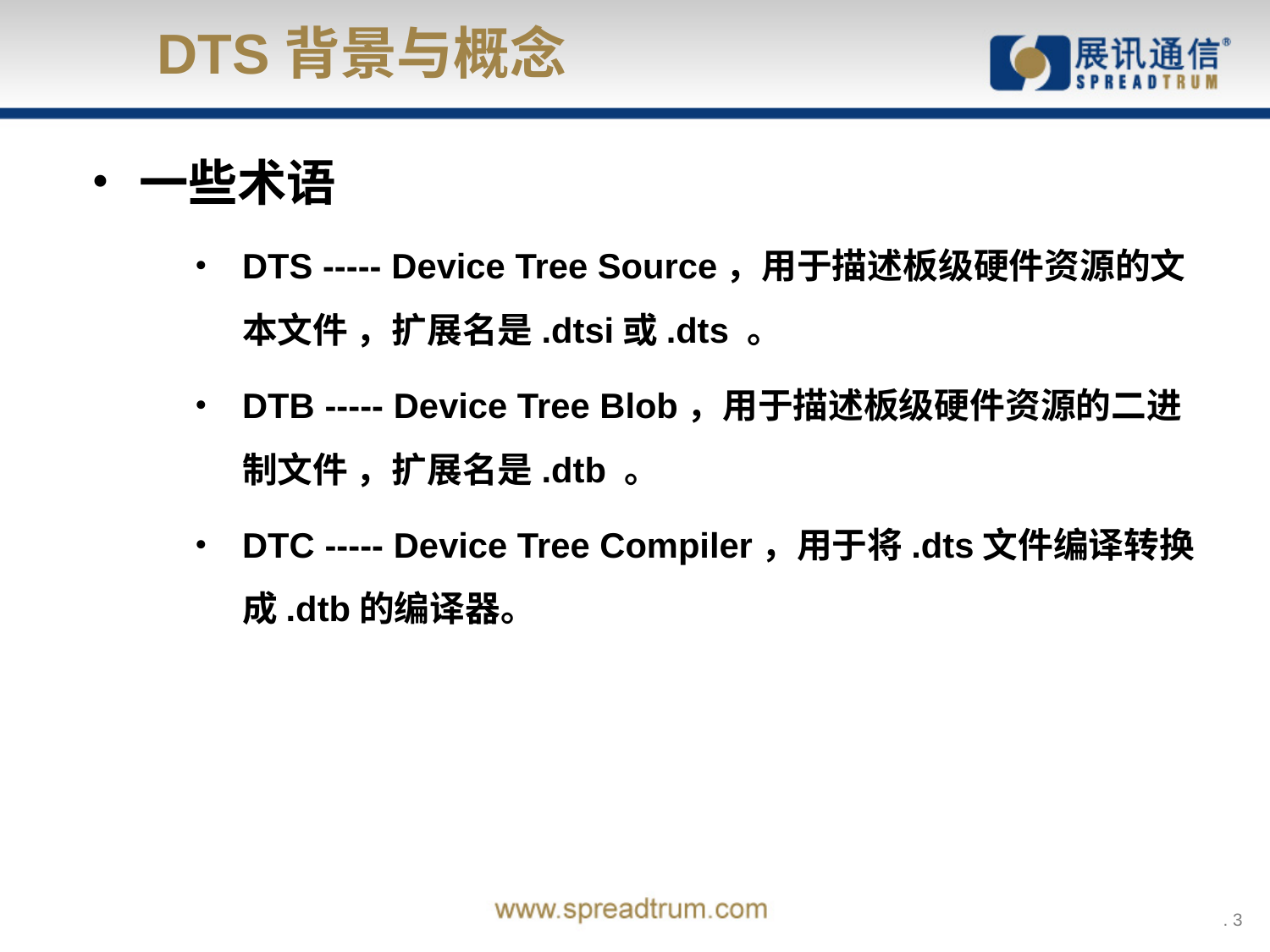

DTS背景与概念
一些术语
DTS ----- Device Tree Source，用于描述板级硬件资源的文本文件 ，扩展名是.dtsi或.dts 。
DTB ----- Device Tree Blob，用于描述板级硬件资源的二进制文件 ，扩展名是.dtb 。
DTC ----- Device Tree Compiler，用于将.dts文件编译转换成.dtb的编译器。
  . 3